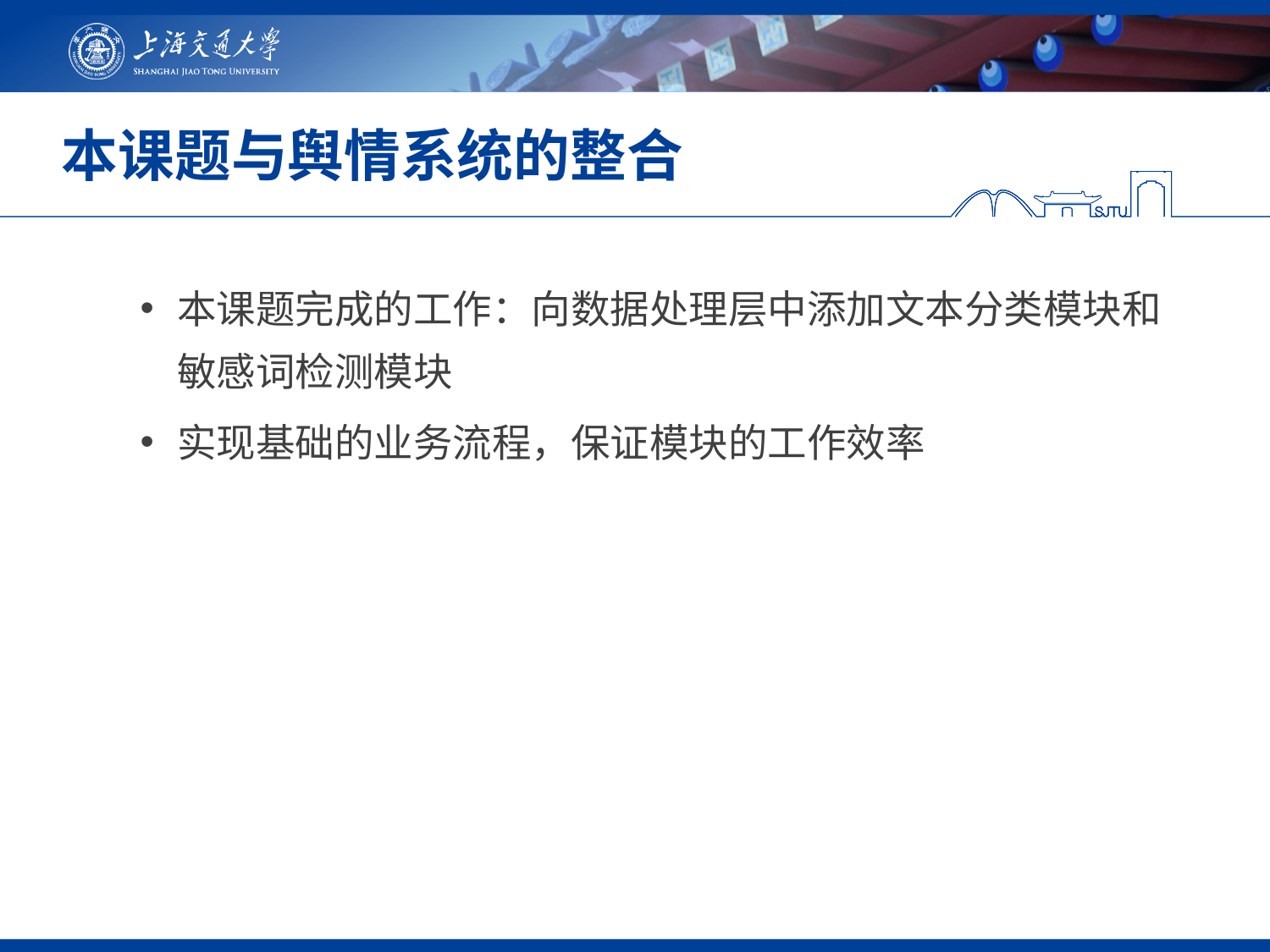

# 本课题与舆情系统的整合
本课题完成的工作：向数据处理层中添加文本分类模块和敏感词检测模块
实现基础的业务流程，保证模块的工作效率